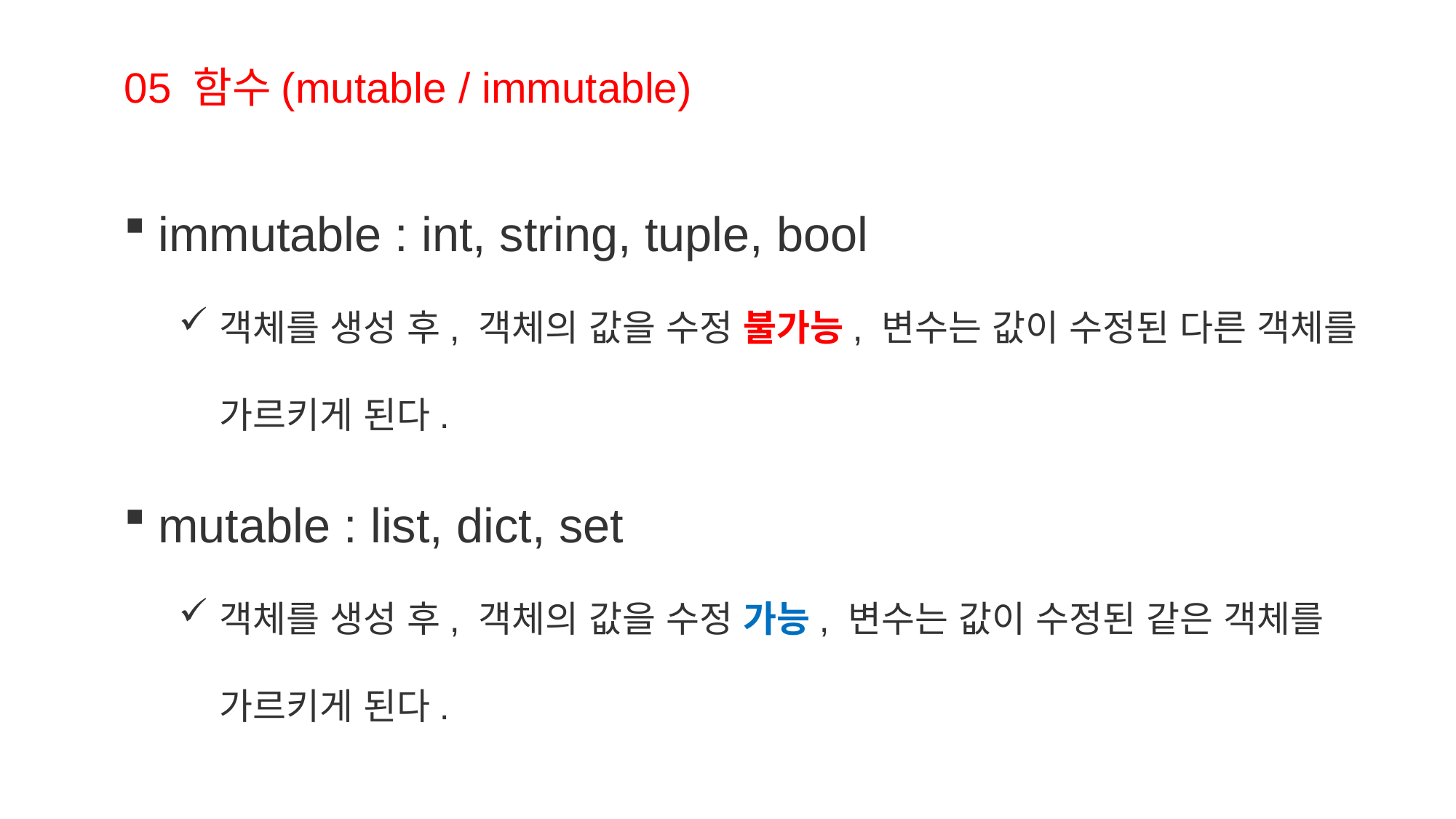

05 함수(mutable / immutable)
immutable : int, string, tuple, bool
객체를 생성 후, 객체의 값을 수정 불가능, 변수는 값이 수정된 다른 객체를 가르키게 된다.
mutable : list, dict, set
객체를 생성 후, 객체의 값을 수정 가능, 변수는 값이 수정된 같은 객체를 가르키게 된다.